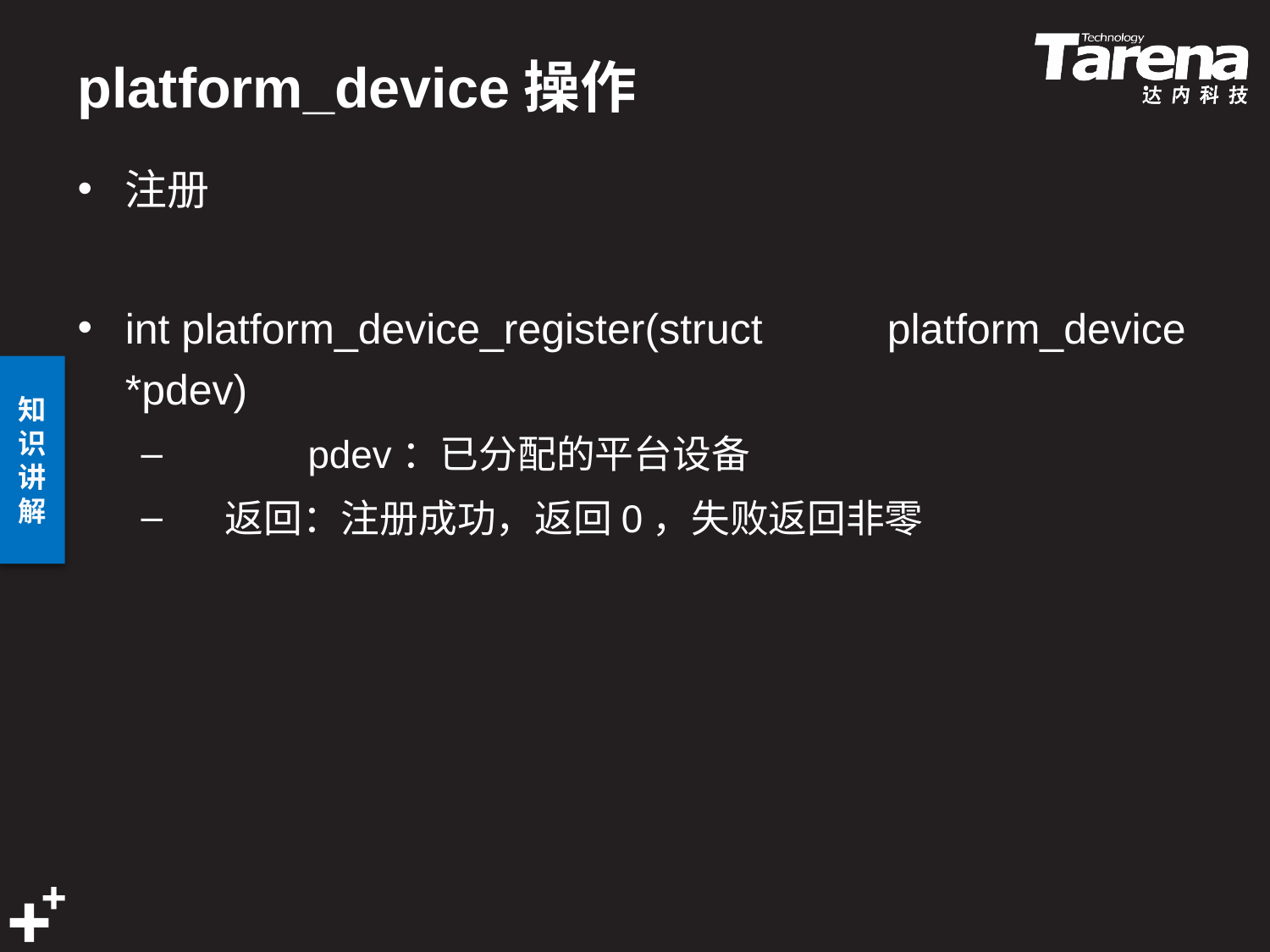

# platform_device操作
注册

int platform_device_register(struct 	platform_device *pdev)
	pdev：已分配的平台设备
    返回：注册成功，返回0，失败返回非零